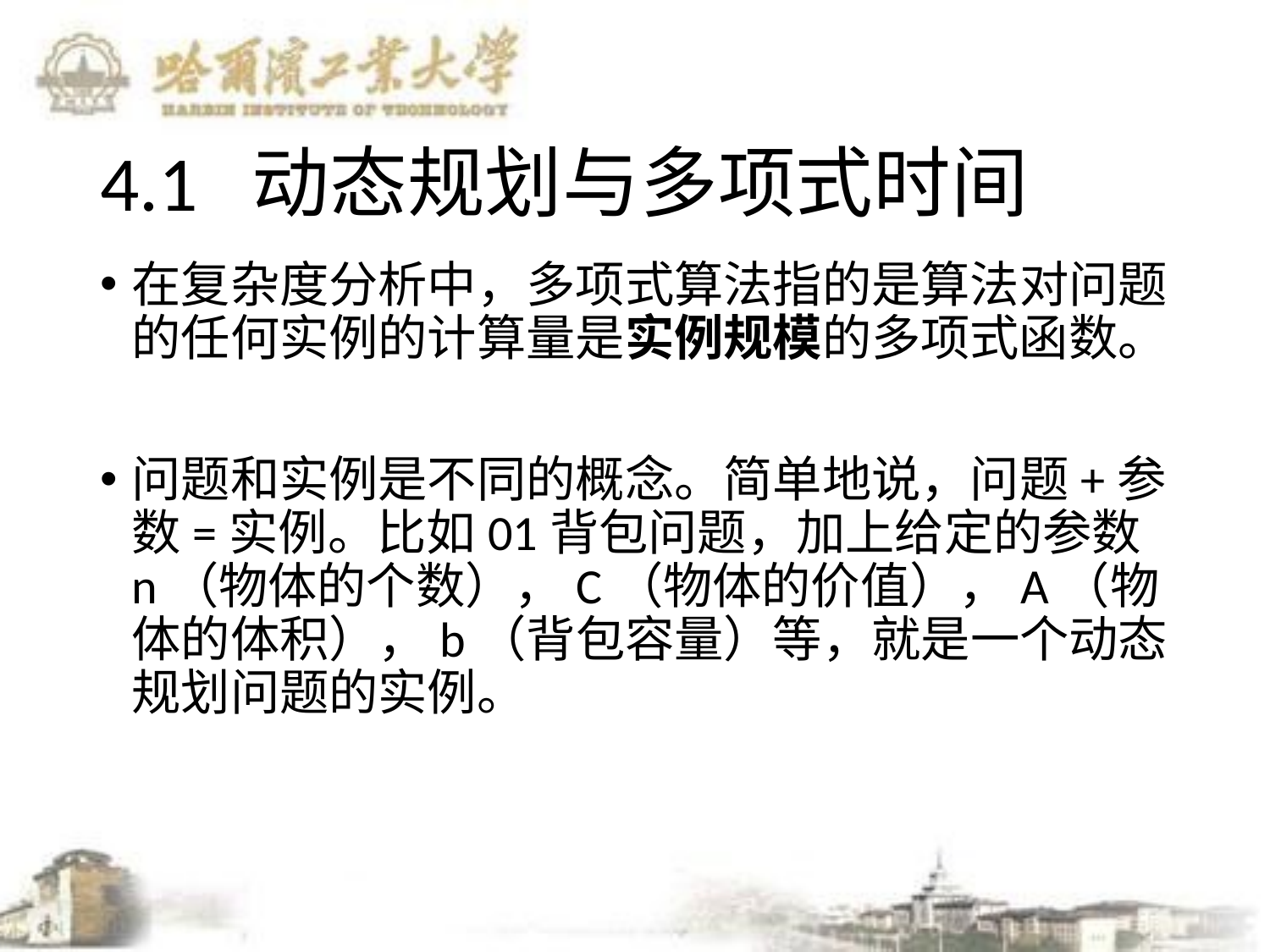

# 4.1  动态规划与多项式时间
在复杂度分析中，多项式算法指的是算法对问题的任何实例的计算量是实例规模的多项式函数。

问题和实例是不同的概念。简单地说，问题+参数=实例。比如01背包问题，加上给定的参数n（物体的个数），C（物体的价值），A（物体的体积），b（背包容量）等，就是一个动态规划问题的实例。